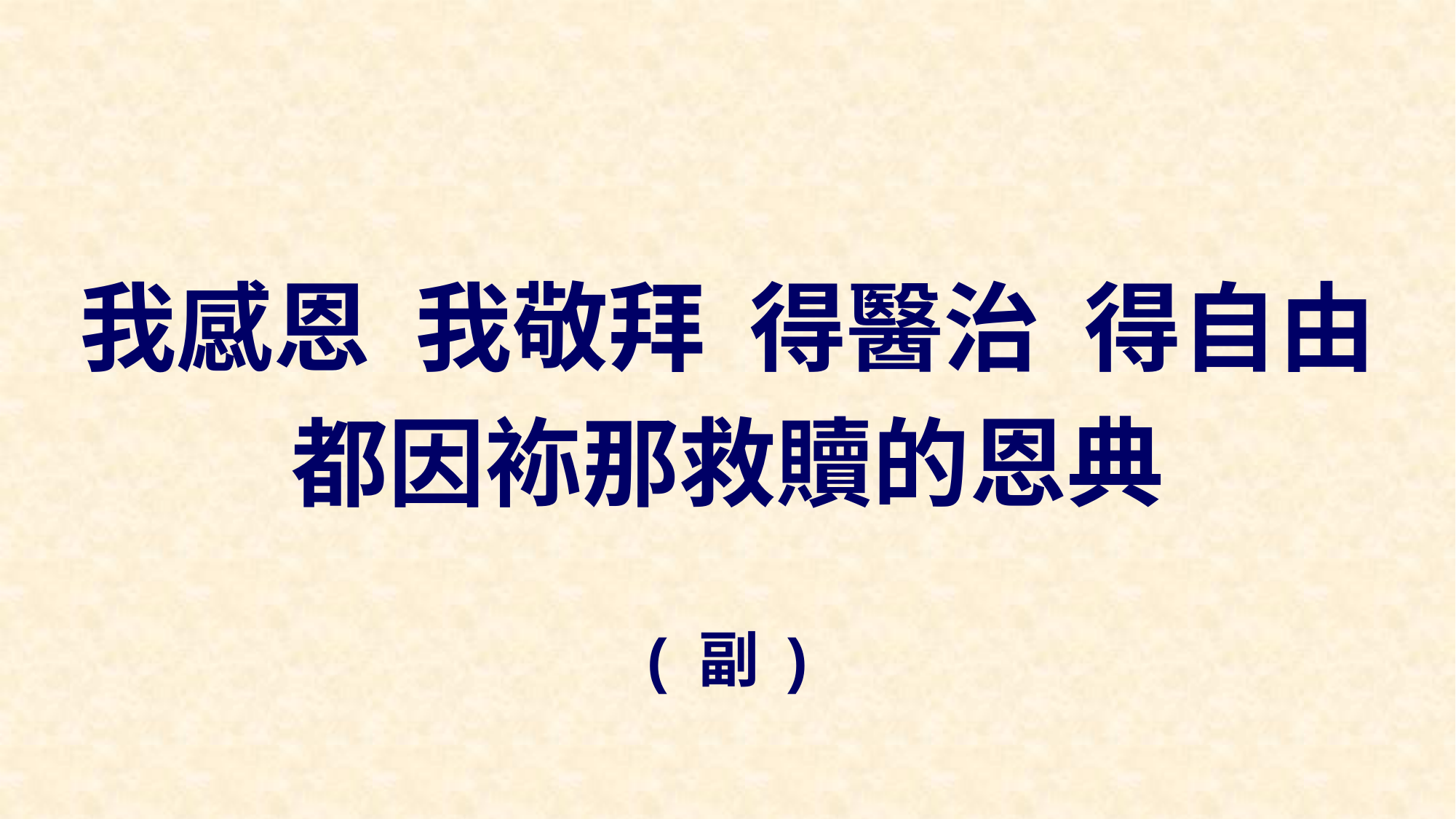

我感恩  我敬拜  得醫治  得自由
都因袮那救贖的恩典
( 副 )